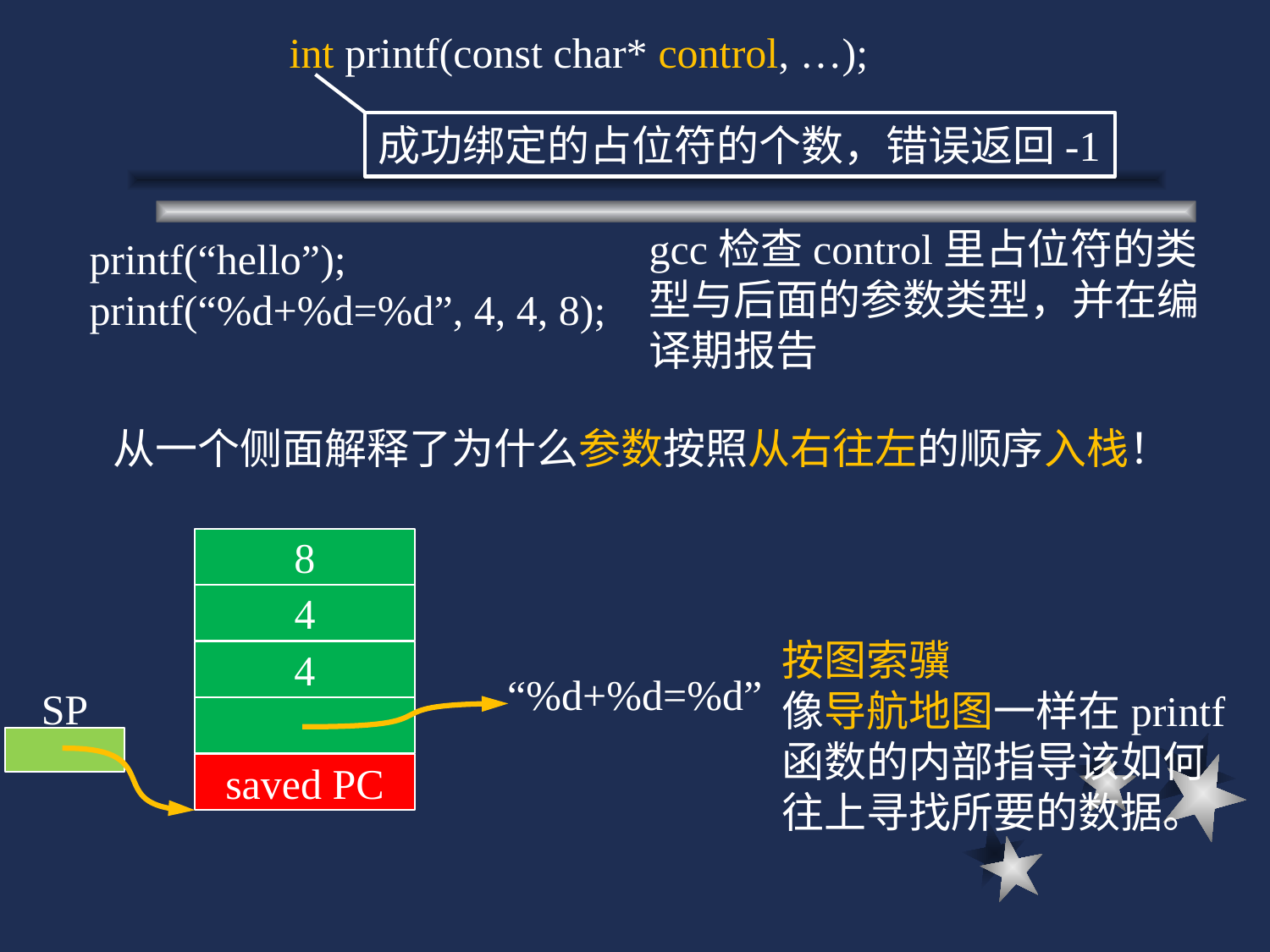

int printf(const char* control, …);
成功绑定的占位符的个数，错误返回-1
gcc检查control里占位符的类型与后面的参数类型，并在编译期报告
printf(“hello”);
printf(“%d+%d=%d”, 4, 4, 8);
从一个侧面解释了为什么参数按照从右往左的顺序入栈！
8
4
按图索骥
像导航地图一样在printf函数的内部指导该如何往上寻找所要的数据。
4
“%d+%d=%d”
SP

saved PC